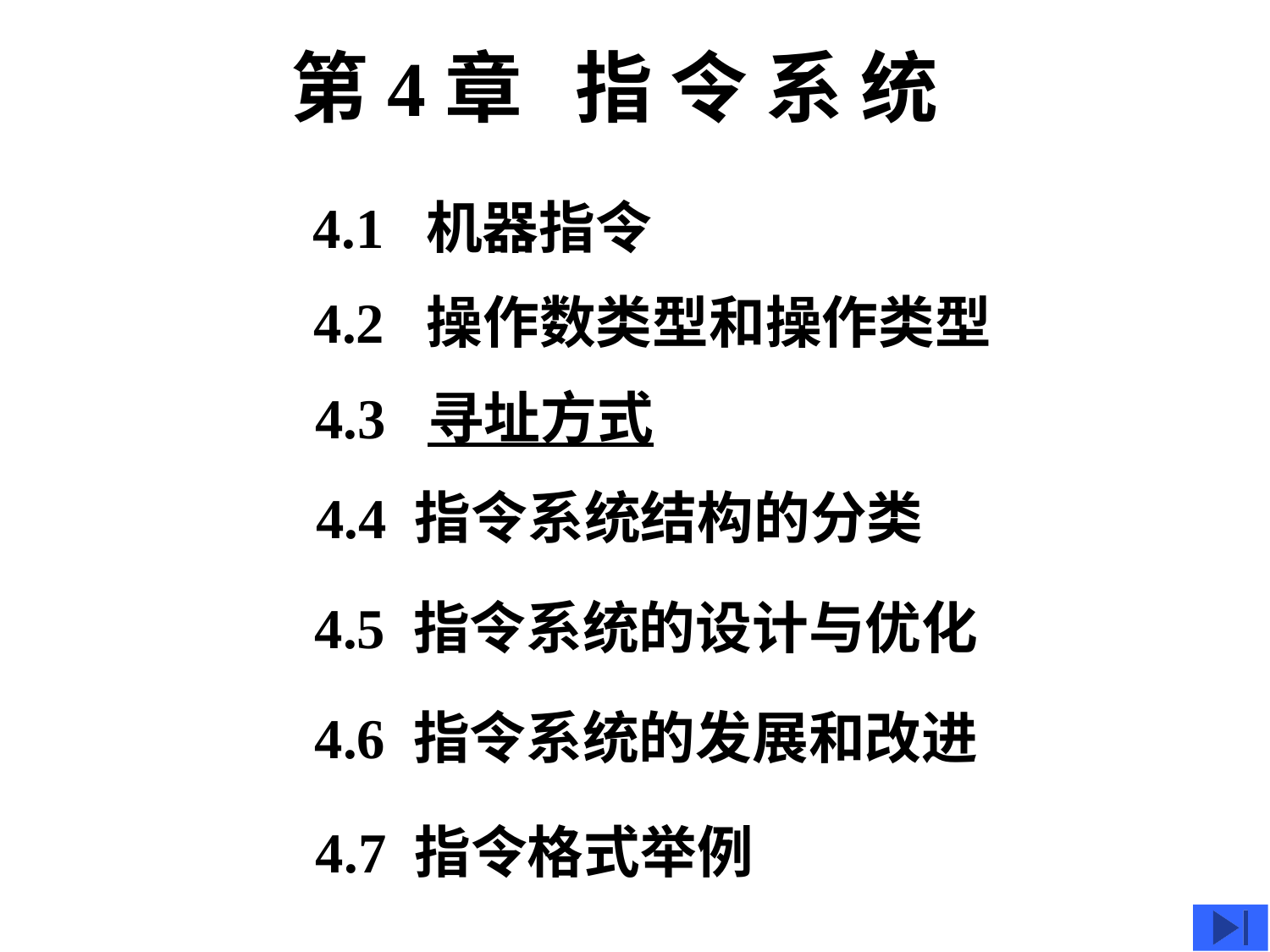

# 第4章   指 令 系 统
4.1  机器指令
4.2  操作数类型和操作类型
4.3  寻址方式
4.4 指令系统结构的分类
4.5 指令系统的设计与优化
4.6 指令系统的发展和改进
4.7 指令格式举例